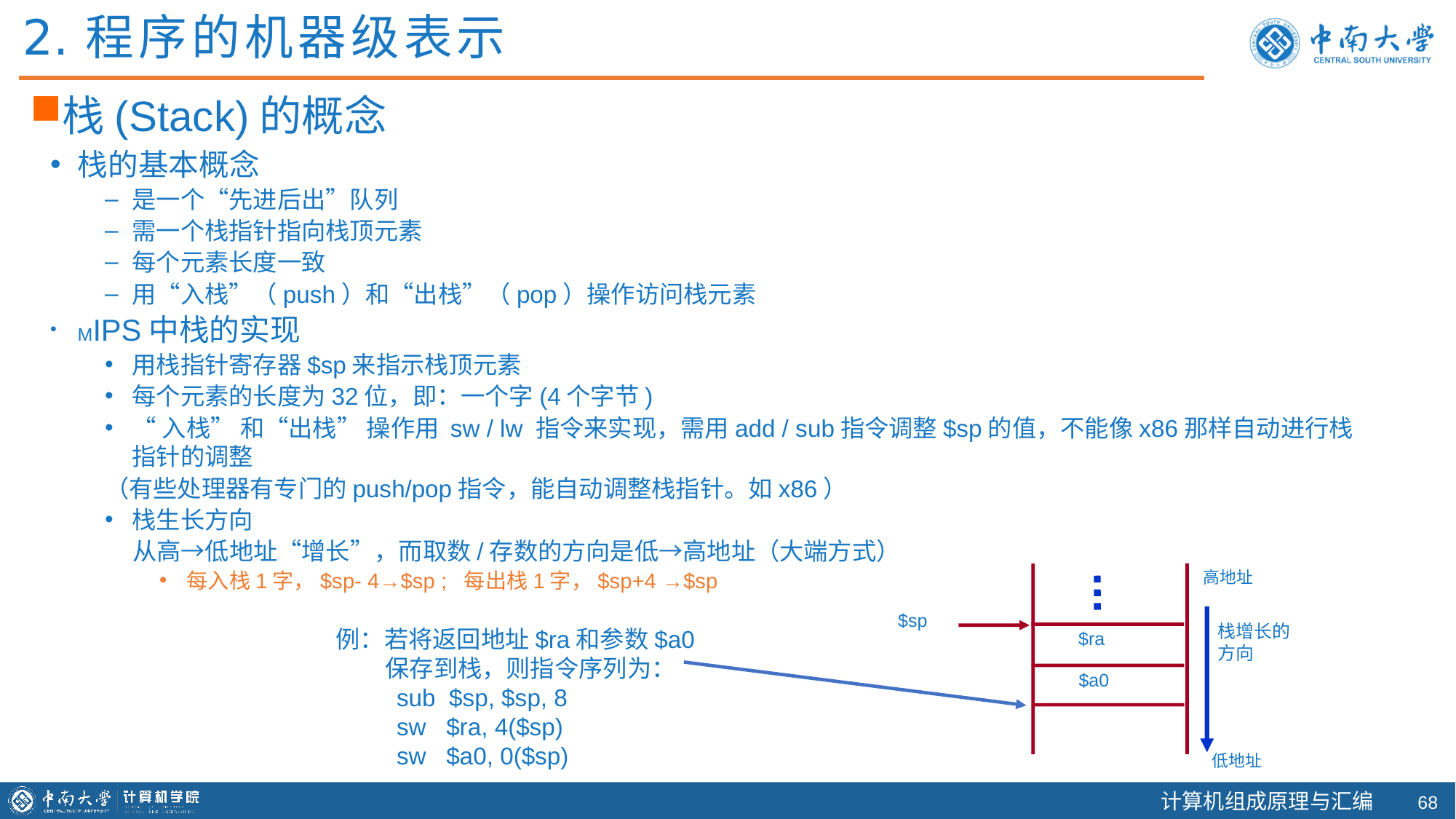

2.程序的机器级表示
栈(Stack)的概念
栈的基本概念
是一个“先进后出”队列
需一个栈指针指向栈顶元素
每个元素长度一致
用“入栈”（push）和“出栈”（pop）操作访问栈元素
MIPS中栈的实现
用栈指针寄存器$sp来指示栈顶元素
每个元素的长度为32位，即：一个字(4个字节)
“入栈” 和“出栈” 操作用 sw / lw 指令来实现，需用add / sub指令调整$sp的值，不能像x86那样自动进行栈指针的调整
（有些处理器有专门的push/pop指令，能自动调整栈指针。如x86）
栈生长方向
    从高→低地址“增长”，而取数/存数的方向是低→高地址（大端方式）
每入栈1字，$sp- 4→$sp ;  每出栈1字，$sp+4 →$sp

高地址

$sp

栈增长的方向

$ra

$a0

低地址
例：若将返回地址$ra和参数$a0
        保存到栈，则指令序列为：
         sub  $sp, $sp, 8
         sw   $ra, 4($sp)
         sw   $a0, 0($sp)

68